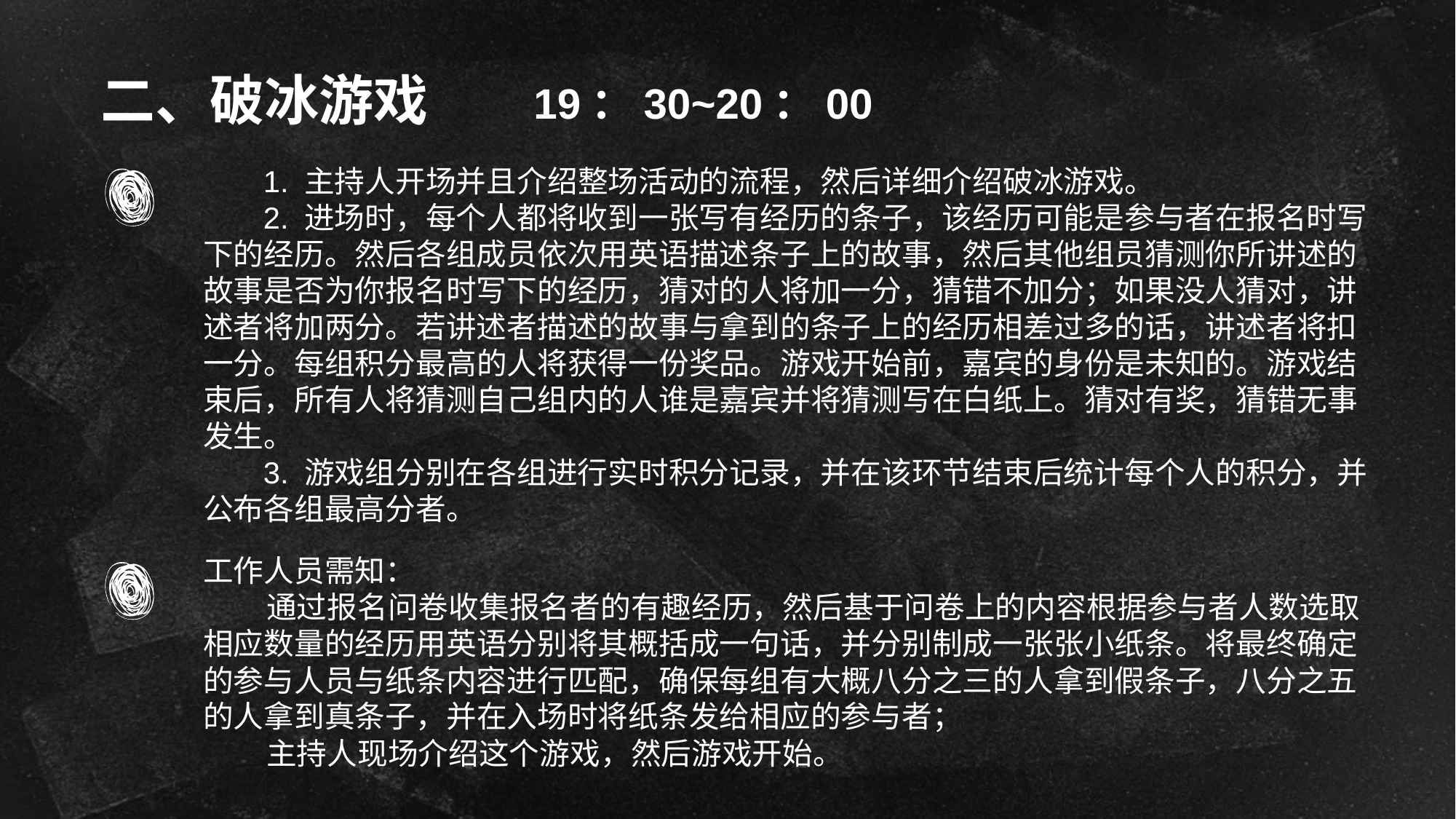

二、破冰游戏
19：30~20：00
1. 主持人开场并且介绍整场活动的流程，然后详细介绍破冰游戏。
2. 进场时，每个人都将收到一张写有经历的条子，该经历可能是参与者在报名时写下的经历。然后各组成员依次用英语描述条子上的故事，然后其他组员猜测你所讲述的故事是否为你报名时写下的经历，猜对的人将加一分，猜错不加分；如果没人猜对，讲述者将加两分。若讲述者描述的故事与拿到的条子上的经历相差过多的话，讲述者将扣一分。每组积分最高的人将获得一份奖品。游戏开始前，嘉宾的身份是未知的。游戏结束后，所有人将猜测自己组内的人谁是嘉宾并将猜测写在白纸上。猜对有奖，猜错无事发生。
3. 游戏组分别在各组进行实时积分记录，并在该环节结束后统计每个人的积分，并公布各组最高分者。

工作人员需知：
通过报名问卷收集报名者的有趣经历，然后基于问卷上的内容根据参与者人数选取相应数量的经历用英语分别将其概括成一句话，并分别制成一张张小纸条。将最终确定的参与人员与纸条内容进行匹配，确保每组有大概八分之三的人拿到假条子，八分之五的人拿到真条子，并在入场时将纸条发给相应的参与者；
主持人现场介绍这个游戏，然后游戏开始。